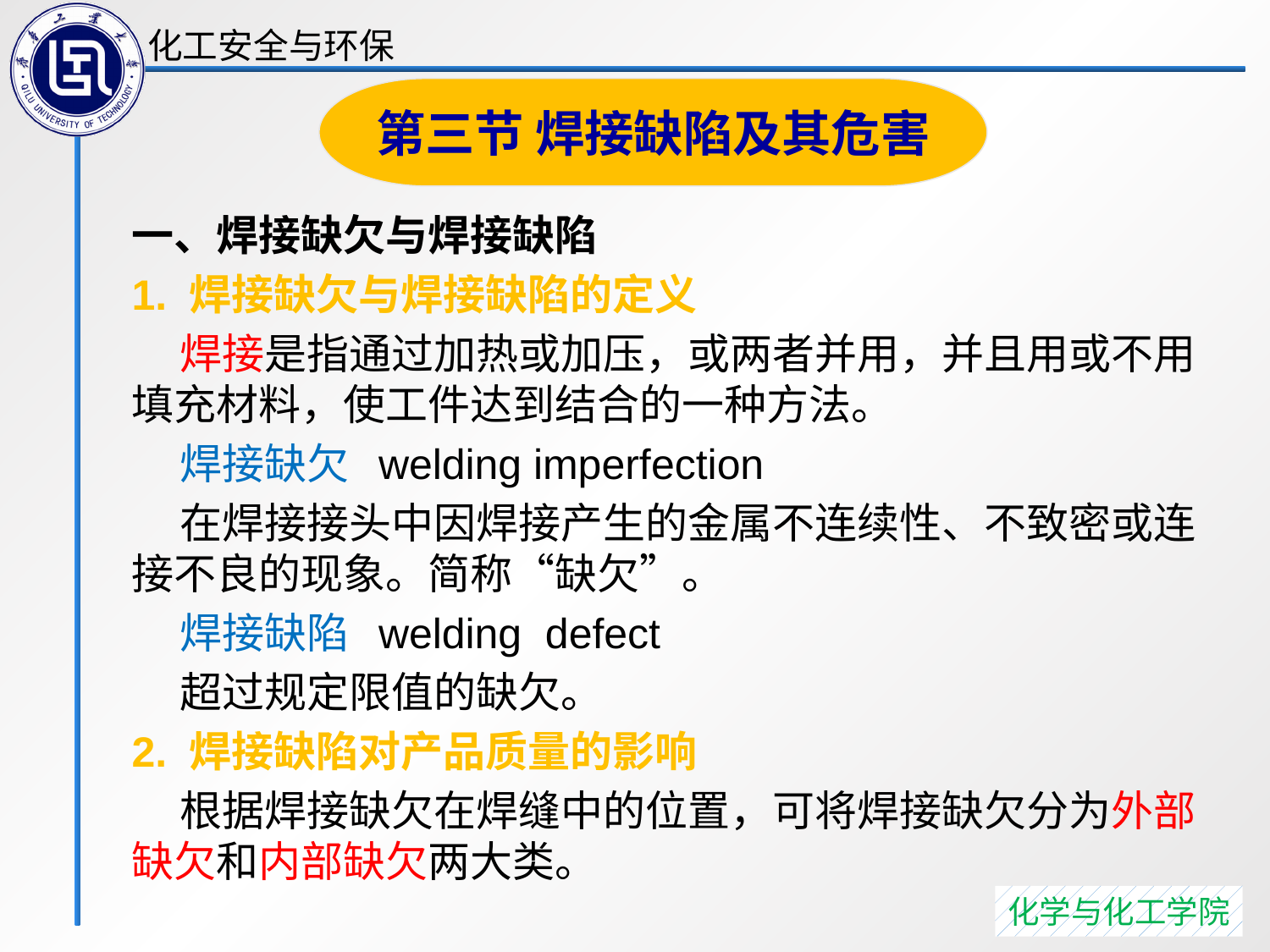

第三节 焊接缺陷及其危害
一、焊接缺欠与焊接缺陷
1. 焊接缺欠与焊接缺陷的定义
    焊接是指通过加热或加压，或两者并用，并且用或不用填充材料，使工件达到结合的一种方法。
    焊接缺欠  welding imperfection
    在焊接接头中因焊接产生的金属不连续性、不致密或连接不良的现象。简称“缺欠”。
    焊接缺陷  welding  defect
    超过规定限值的缺欠。
2. 焊接缺陷对产品质量的影响
    根据焊接缺欠在焊缝中的位置，可将焊接缺欠分为外部缺欠和内部缺欠两大类。